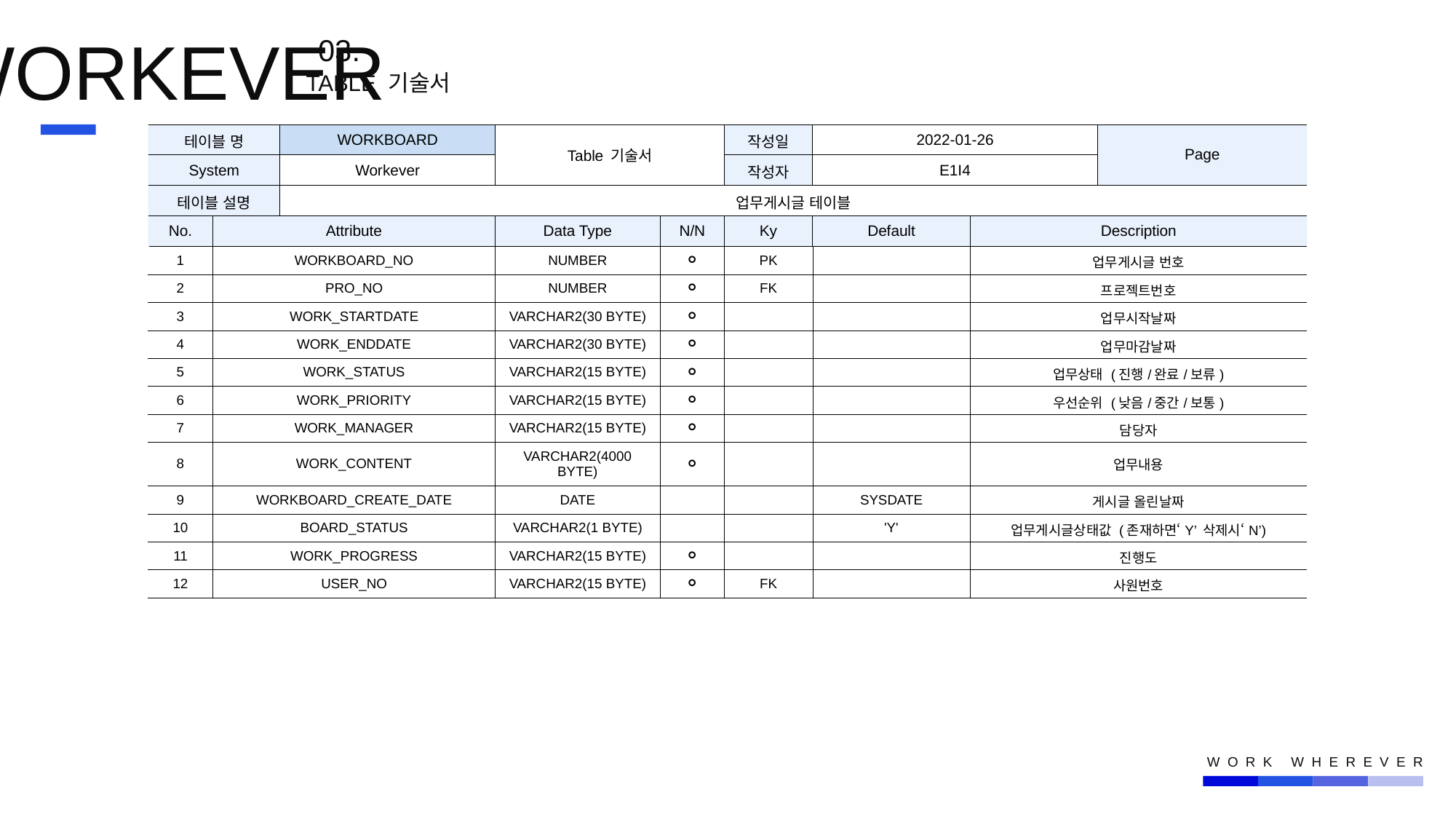

WORKEVER
03.
TABLE 기술서
| 테이블 명 |  | WORKBOARD | Table 기술서 |  | 작성일 | 2022-01-26 |  | Page |
| --- | --- | --- | --- | --- | --- | --- | --- | --- |
| System |  | Workever |  |  | 작성자 | E1I4 |  |  |
| 테이블 설명 |  | 업무게시글 테이블 |  |  |  |  |  |  |
| No. | Attribute | Atribute | Data Type | N/N | Ky | Default | Description | Description |
| 1 | WORKBOARD\_NO | 정의1 | NUMBER | ○ | PK |  | 업무게시글 번호 | OOO |
| 2 | PRO\_NO |  | NUMBER | ○ | FK |  | 프로젝트번호 |  |
| 3 | WORK\_STARTDATE |  | VARCHAR2(30 BYTE) | ○ |  |  | 업무시작날짜 |  |
| 4 | WORK\_ENDDATE |  | VARCHAR2(30 BYTE) | ○ |  |  | 업무마감날짜 |  |
| 5 | WORK\_STATUS |  | VARCHAR2(15 BYTE) | ○ |  |  | 업무상태 (진행/완료/보류) |  |
| 6 | WORK\_PRIORITY |  | VARCHAR2(15 BYTE) | ○ |  |  | 우선순위 (낮음/중간/보통) |  |
| 7 | WORK\_MANAGER |  | VARCHAR2(15 BYTE) | ○ |  |  | 담당자 |  |
| 8 | WORK\_CONTENT |  | VARCHAR2(4000 BYTE) | ○ |  |  | 업무내용 |  |
| 9 | WORKBOARD\_CREATE\_DATE |  | DATE |  |  | SYSDATE | 게시글 올린날짜 |  |
| 10 | BOARD\_STATUS |  | VARCHAR2(1 BYTE) |  |  | 'Y' | 업무게시글상태값 (존재하면‘Y’ 삭제시‘N’) |  |
| 11 | WORK\_PROGRESS |  | VARCHAR2(15 BYTE) | ○ |  |  | 진행도 |  |
| 12 | USER\_NO |  | VARCHAR2(15 BYTE) | ○ | FK |  | 사원번호 |  |

WORK WHEREVER